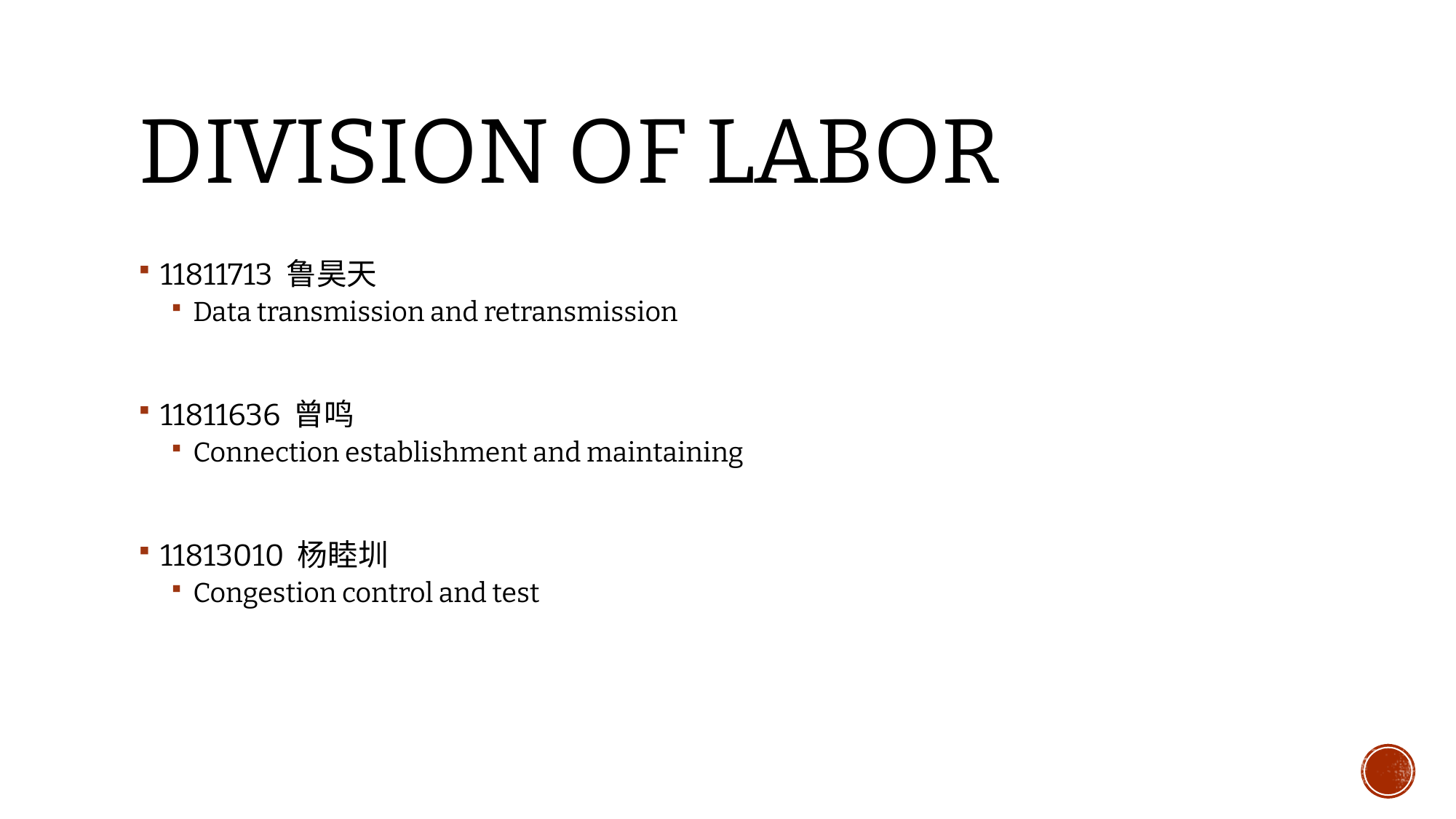

# Division of labor
11811713 鲁昊天
Data transmission and retransmission

11811636 曾鸣
Connection establishment and maintaining

11813010 杨睦圳
Congestion control and test